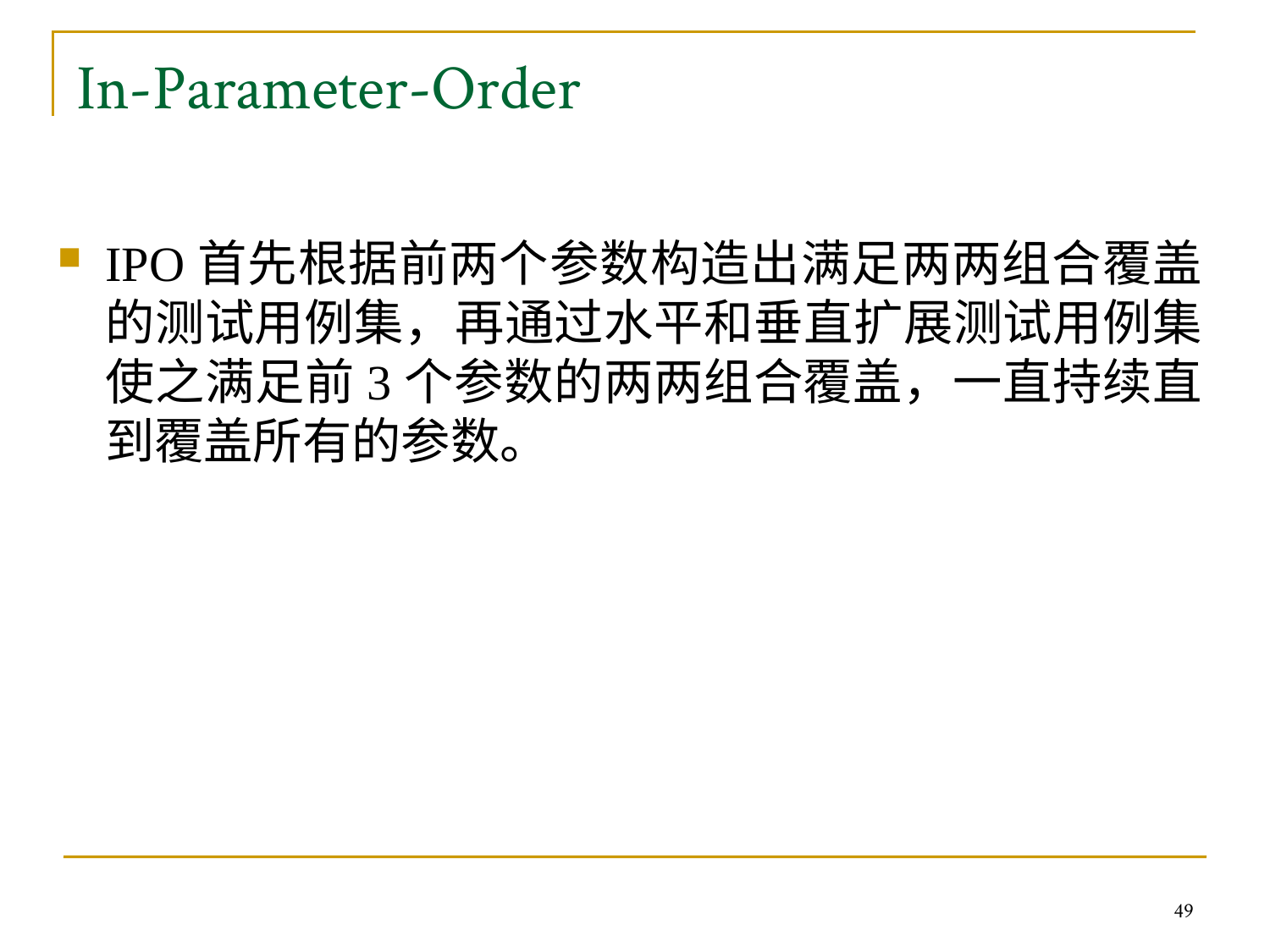

# In-Parameter-Order
IPO首先根据前两个参数构造出满足两两组合覆盖的测试用例集，再通过水平和垂直扩展测试用例集使之满足前3个参数的两两组合覆盖，一直持续直到覆盖所有的参数。
49